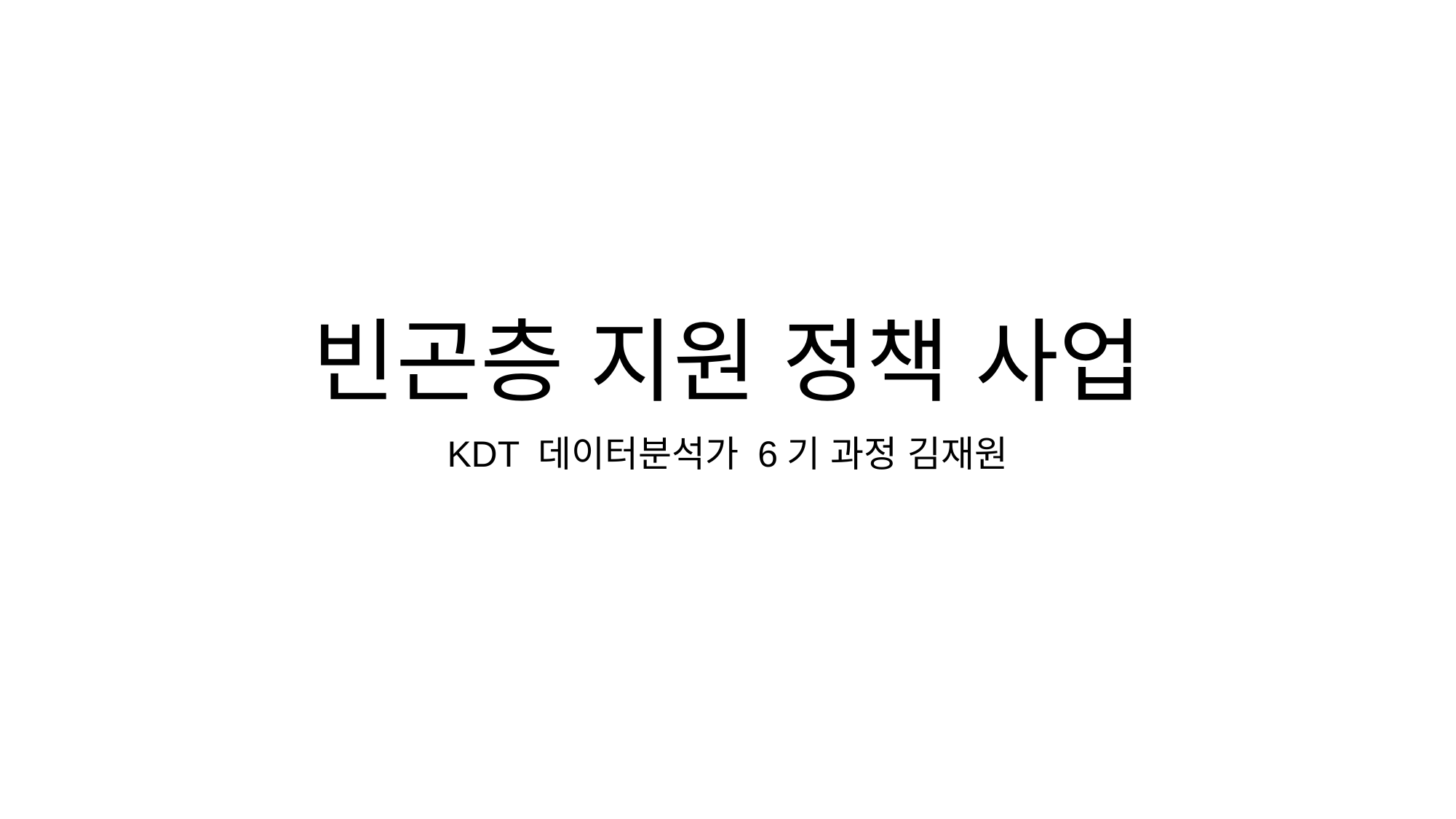

# 빈곤층 지원 정책 사업
KDT 데이터분석가 6기 과정 김재원